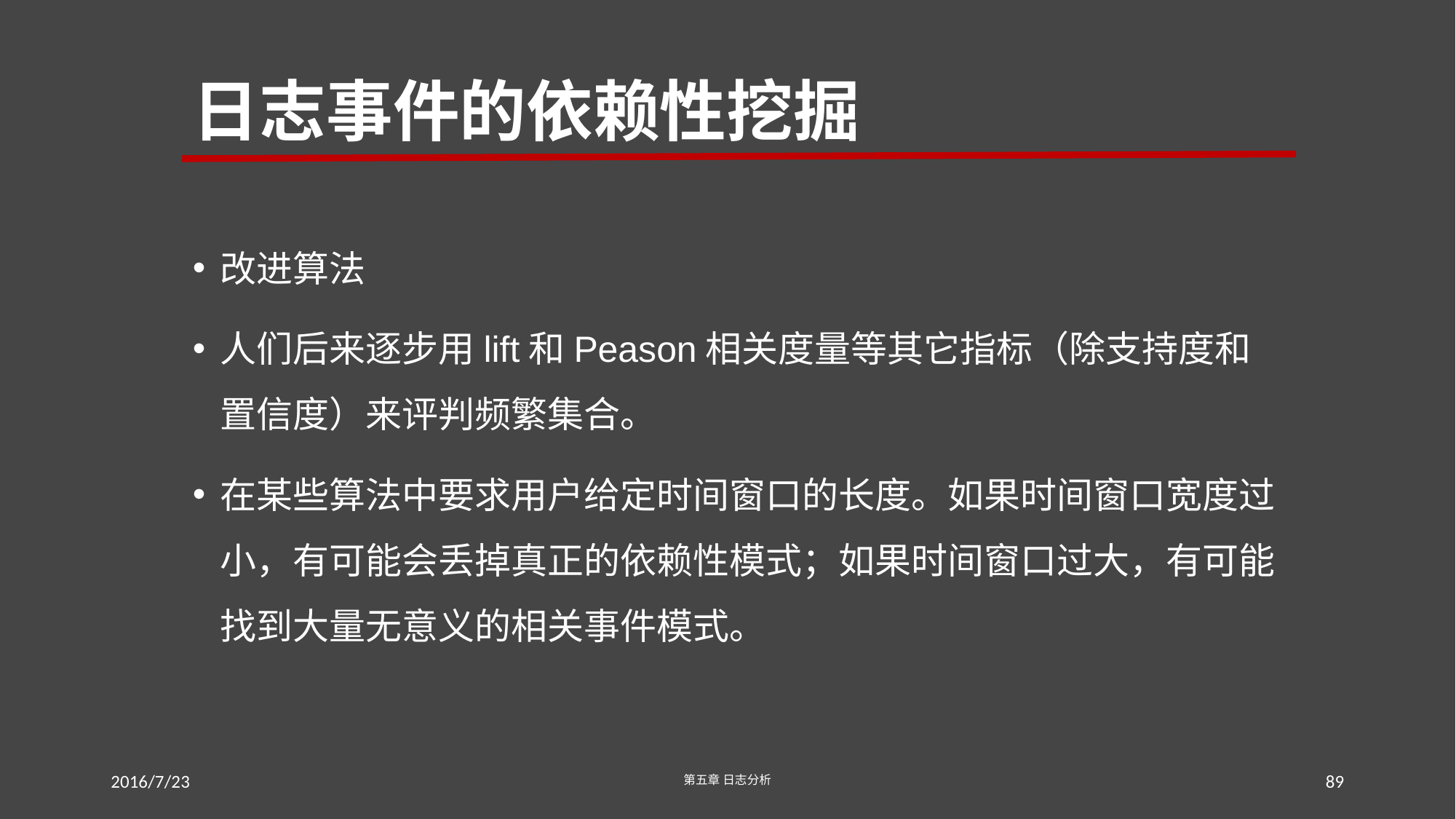

# 日志事件的依赖性挖掘
改进算法
人们后来逐步用lift和Peason相关度量等其它指标（除支持度和置信度）来评判频繁集合。
在某些算法中要求用户给定时间窗口的长度。如果时间窗口宽度过小，有可能会丢掉真正的依赖性模式；如果时间窗口过大，有可能找到大量无意义的相关事件模式。
2016/7/23
第五章 日志分析
89